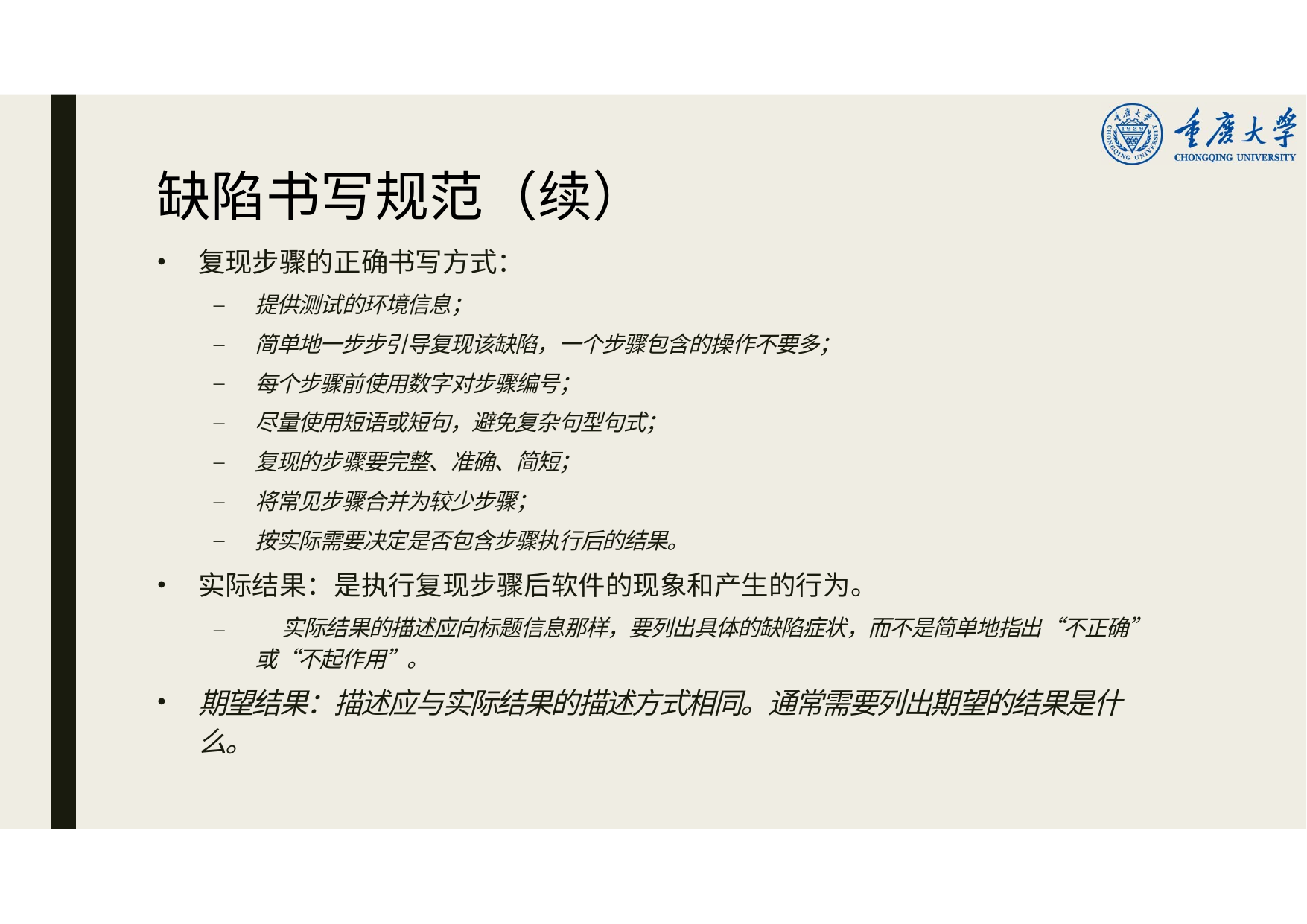

# 缺陷书写规范（续）
复现步骤的正确书写方式：
提供测试的环境信息；
简单地一步步引导复现该缺陷，一个步骤包含的操作不要多；
每个步骤前使用数字对步骤编号；
尽量使用短语或短句，避免复杂句型句式；
复现的步骤要完整、准确、简短；
将常见步骤合并为较少步骤；
按实际需要决定是否包含步骤执行后的结果。
实际结果：是执行复现步骤后软件的现象和产生的行为。
实际结果的描述应向标题信息那样，要列出具体的缺陷症状，而不是简单地指出“不正确”  或“不起作用”。
期望结果：描述应与实际结果的描述方式相同。通常需要列出期望的结果是什 么。
–